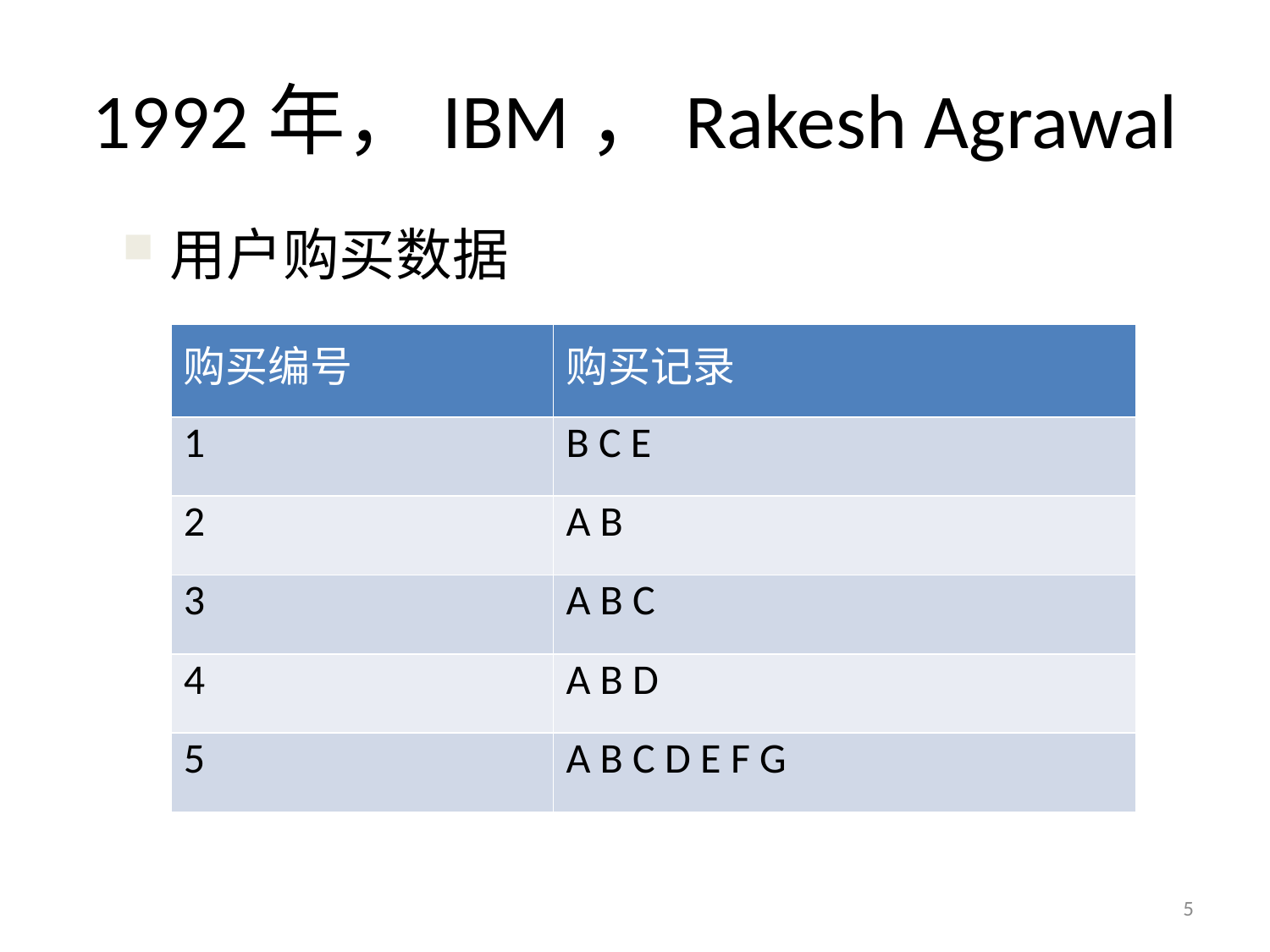

# 1992年，IBM，Rakesh Agrawal
用户购买数据
| 购买编号 | 购买记录 |
| --- | --- |
| 1 | B C E |
| 2 | A B |
| 3 | A B C |
| 4 | A B D |
| 5 | A B C D E F G |
5